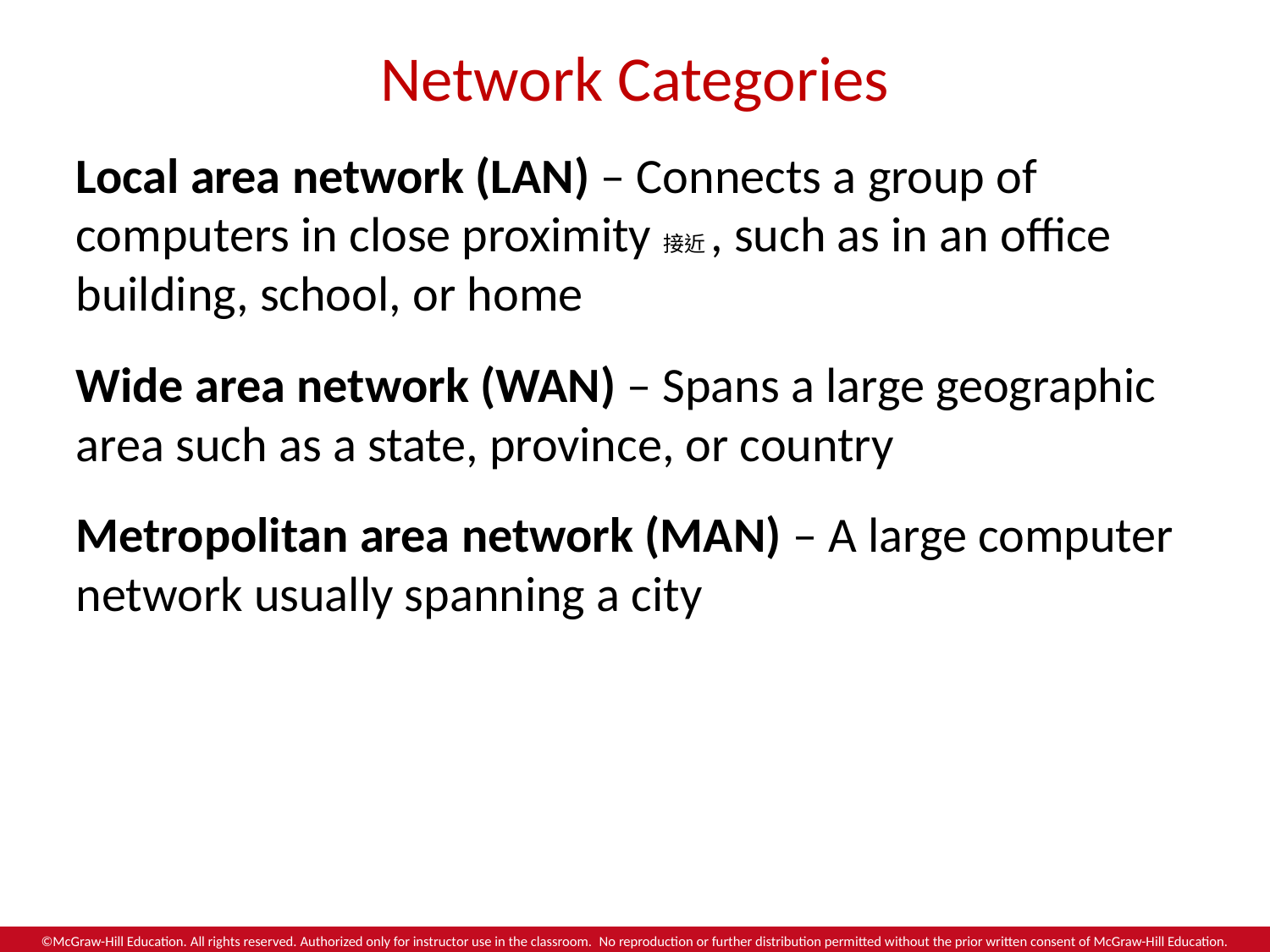

# Network Categories
Local area network (LAN) – Connects a group of computers in close proximity接近, such as in an office building, school, or home
Wide area network (WAN) – Spans a large geographic area such as a state, province, or country
Metropolitan area network (MAN) – A large computer network usually spanning a city